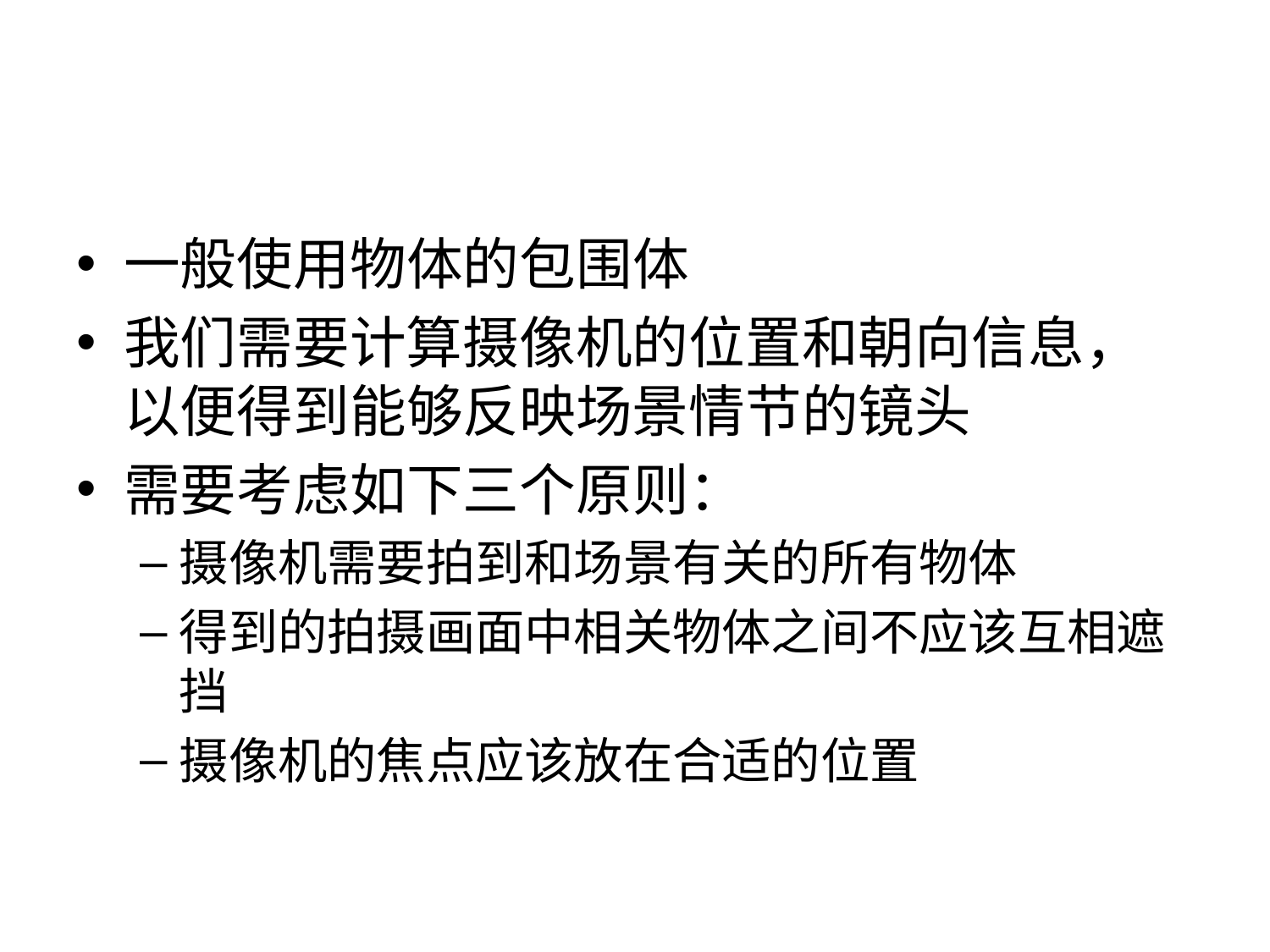

#
一般使用物体的包围体
我们需要计算摄像机的位置和朝向信息，以便得到能够反映场景情节的镜头
需要考虑如下三个原则：
摄像机需要拍到和场景有关的所有物体
得到的拍摄画面中相关物体之间不应该互相遮挡
摄像机的焦点应该放在合适的位置